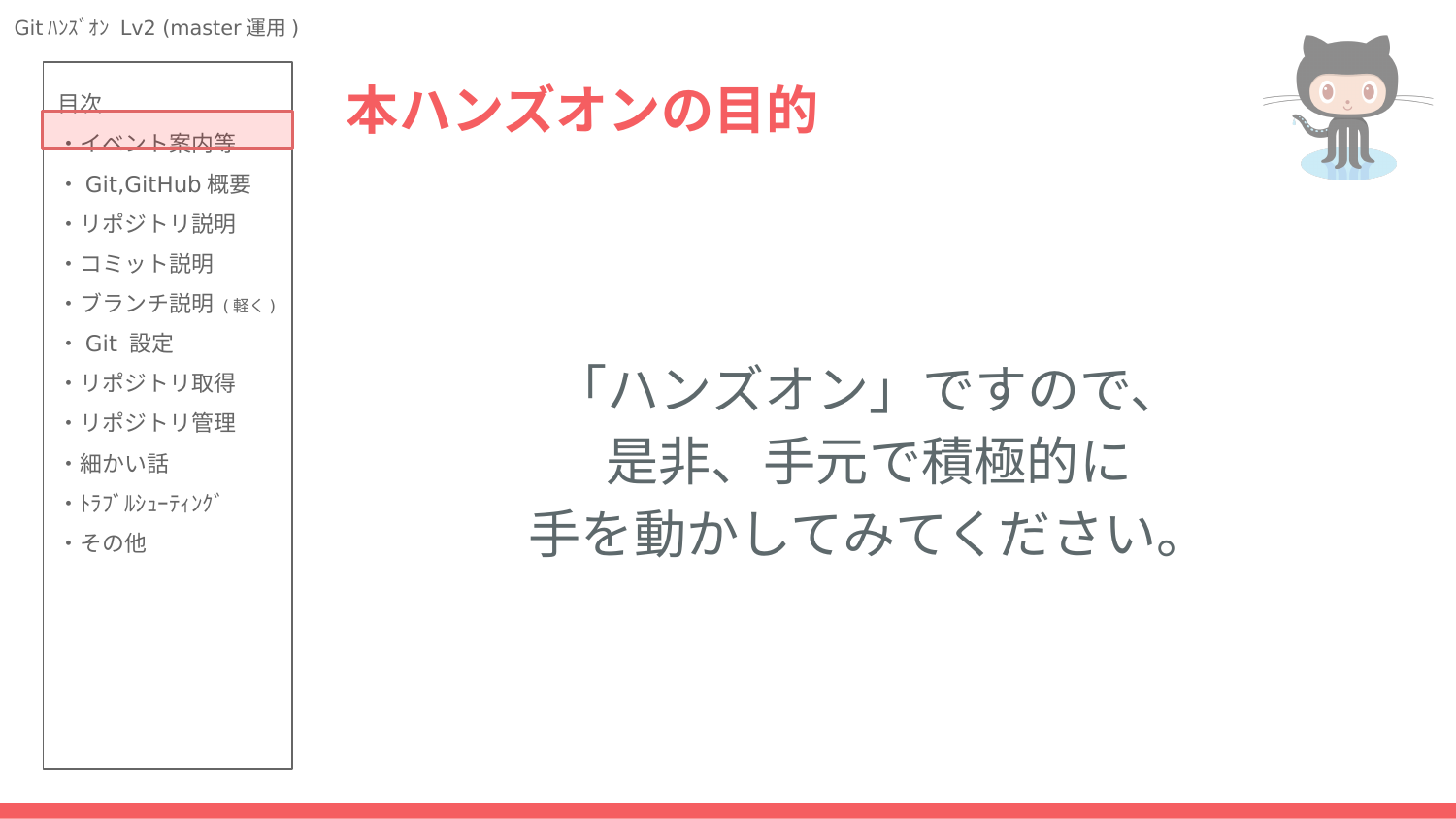

# 本ハンズオンの目的

「ハンズオン」ですので、
是非、手元で積極的に
手を動かしてみてください。